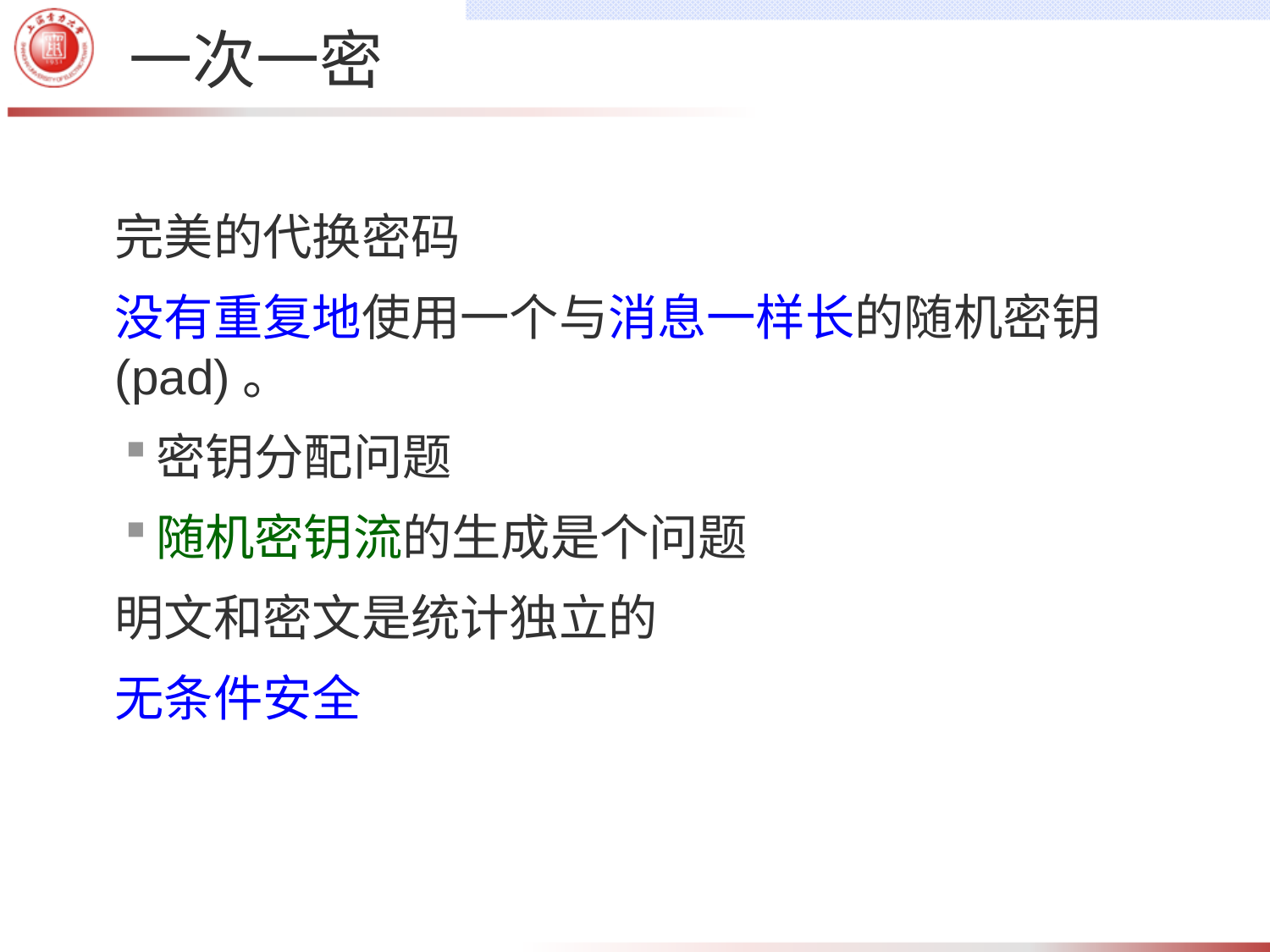

# 一次一密
完美的代换密码
没有重复地使用一个与消息一样长的随机密钥(pad)。
密钥分配问题
随机密钥流的生成是个问题
明文和密文是统计独立的
无条件安全